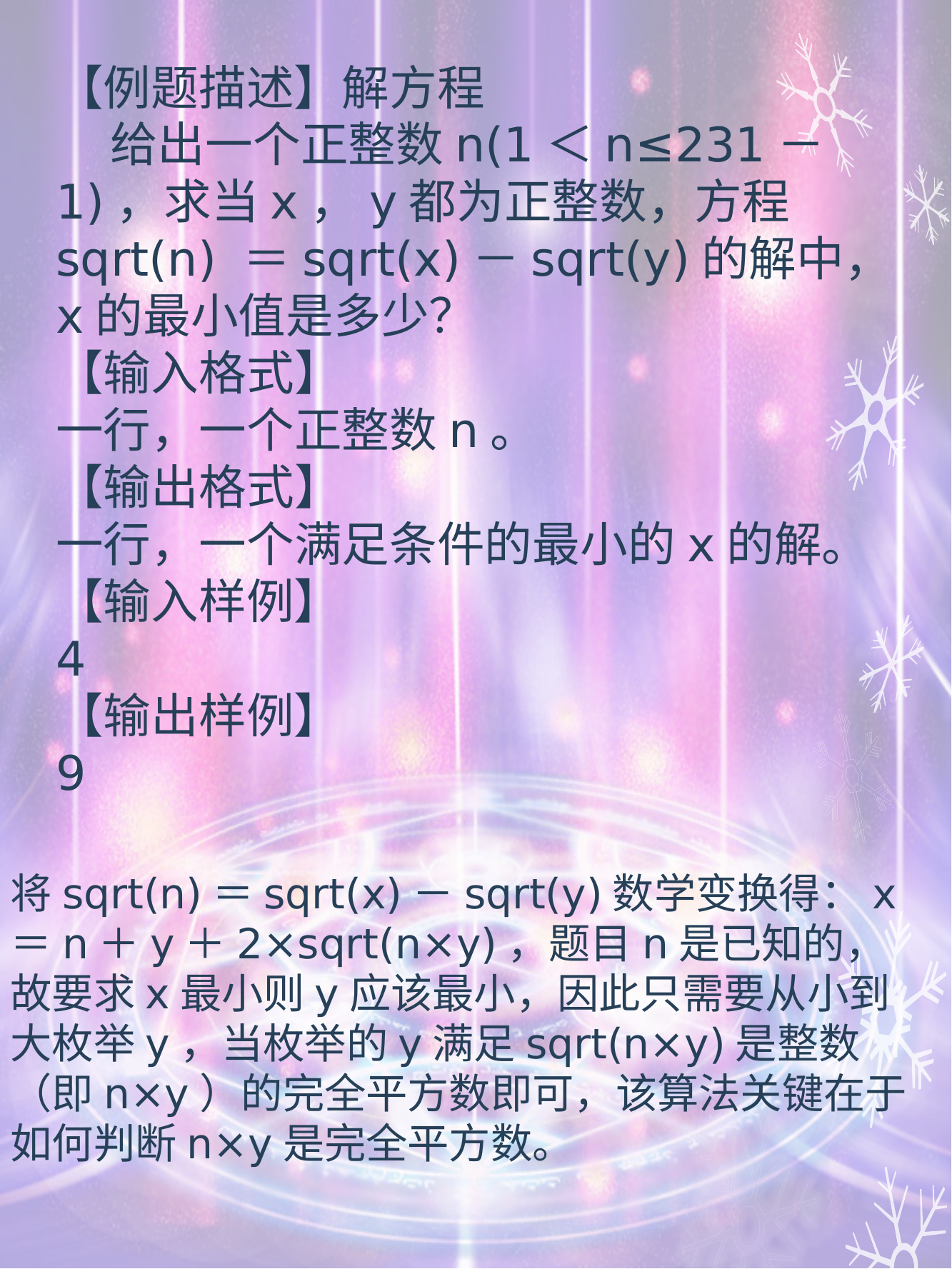

【例题描述】解方程
    给出一个正整数n(1＜n≤231－1)，求当x，y都为正整数，方程sqrt(n) ＝sqrt(x)－sqrt(y)的解中，x的最小值是多少？
【输入格式】
一行，一个正整数n。
【输出格式】
一行，一个满足条件的最小的x的解。
【输入样例】
4
【输出样例】
9
将sqrt(n)＝sqrt(x)－sqrt(y)数学变换得：x＝n＋y＋2×sqrt(n×y)，题目n是已知的，故要求x最小则y应该最小，因此只需要从小到大枚举y，当枚举的y满足sqrt(n×y)是整数（即n×y）的完全平方数即可，该算法关键在于如何判断n×y是完全平方数。